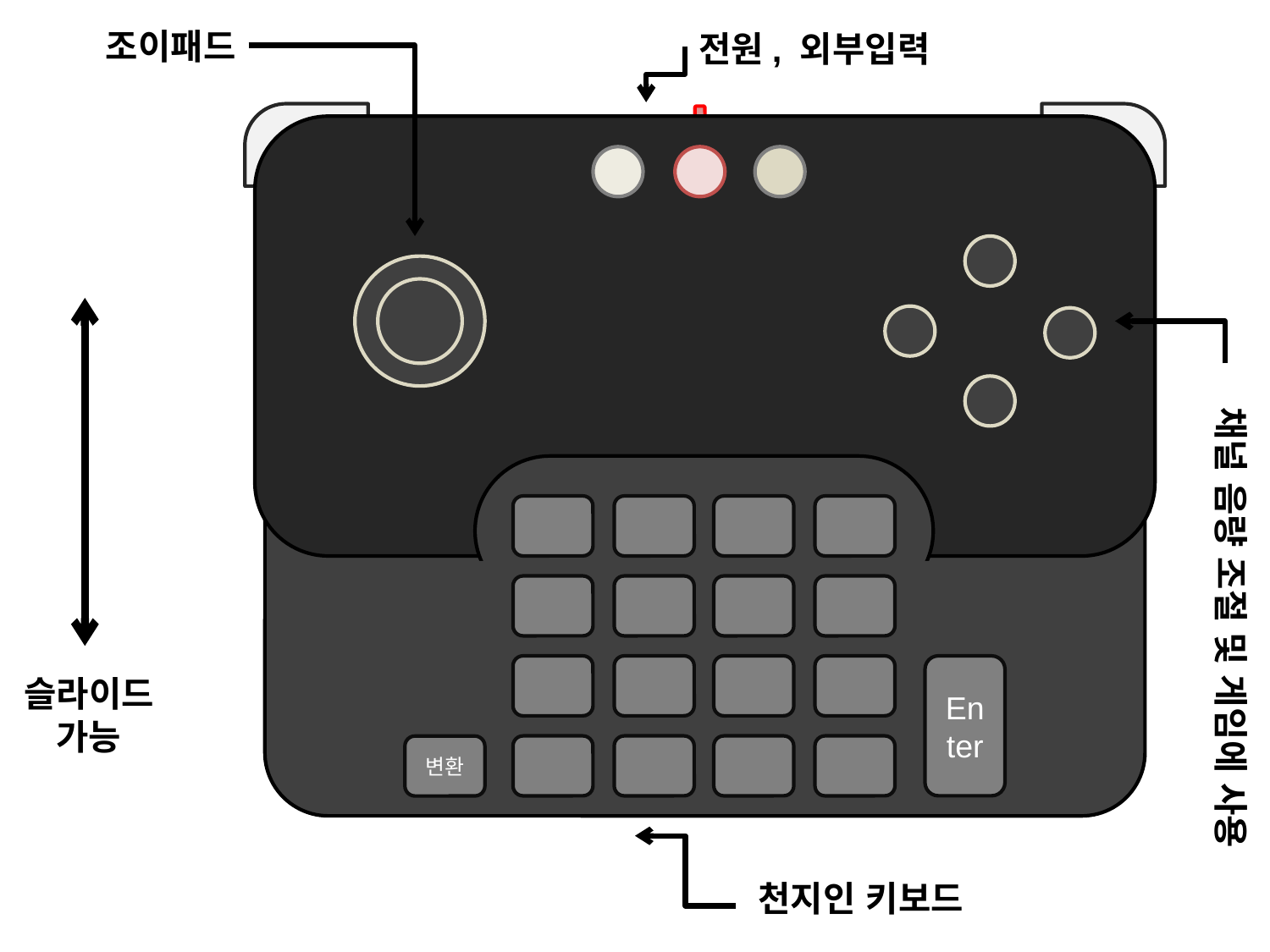

조이패드
전원, 외부입력

채널 음량 조절 및 게임에 사용

En
ter
슬라이드
가능

변환
천지인 키보드